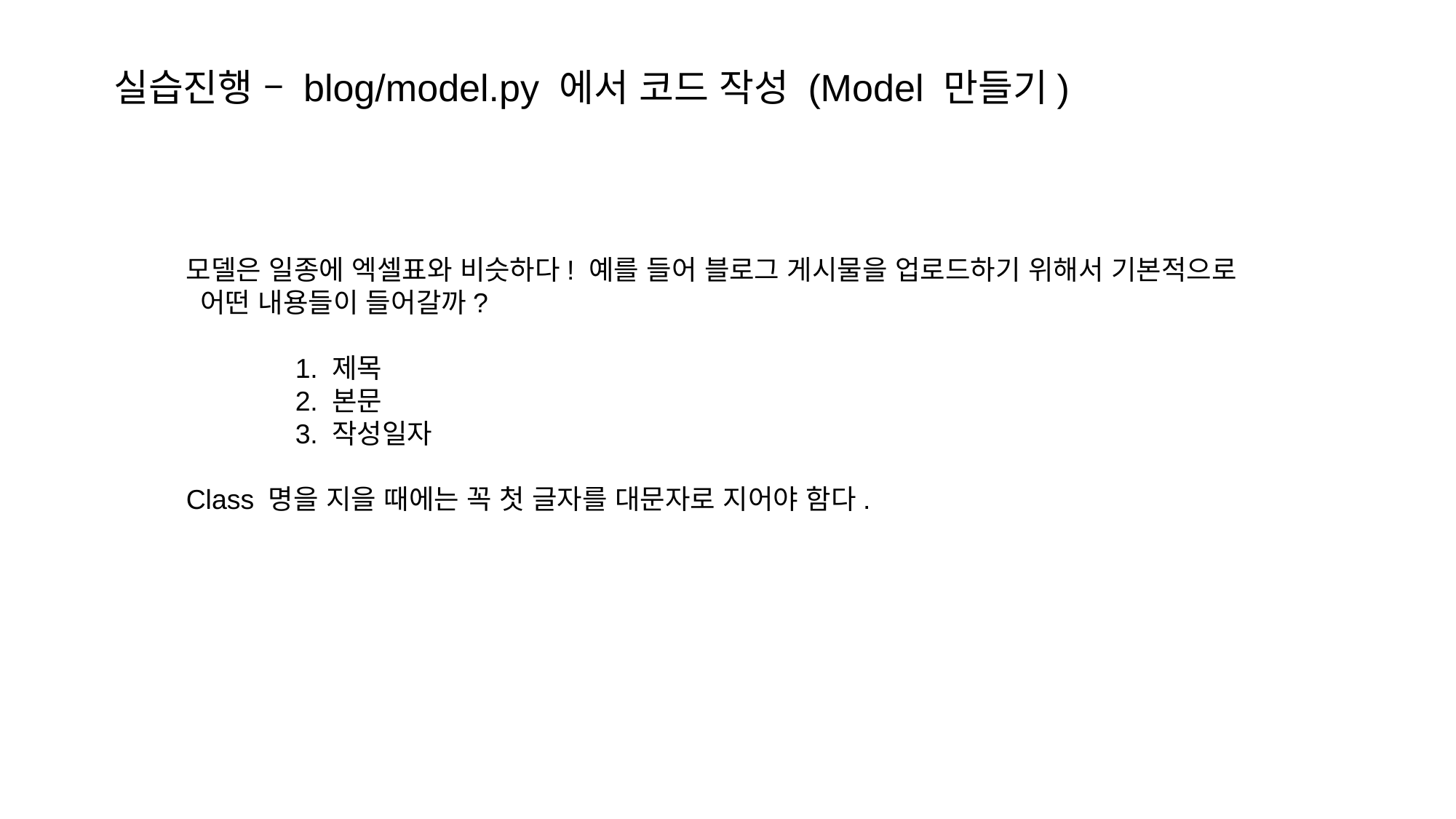

실습진행 – blog/model.py 에서 코드 작성 (Model 만들기)
모델은 일종에 엑셀표와 비슷하다! 예를 들어 블로그 게시물을 업로드하기 위해서 기본적으로
 어떤 내용들이 들어갈까?

	1. 제목
	2. 본문
	3. 작성일자

Class 명을 지을 때에는 꼭 첫 글자를 대문자로 지어야 함다.